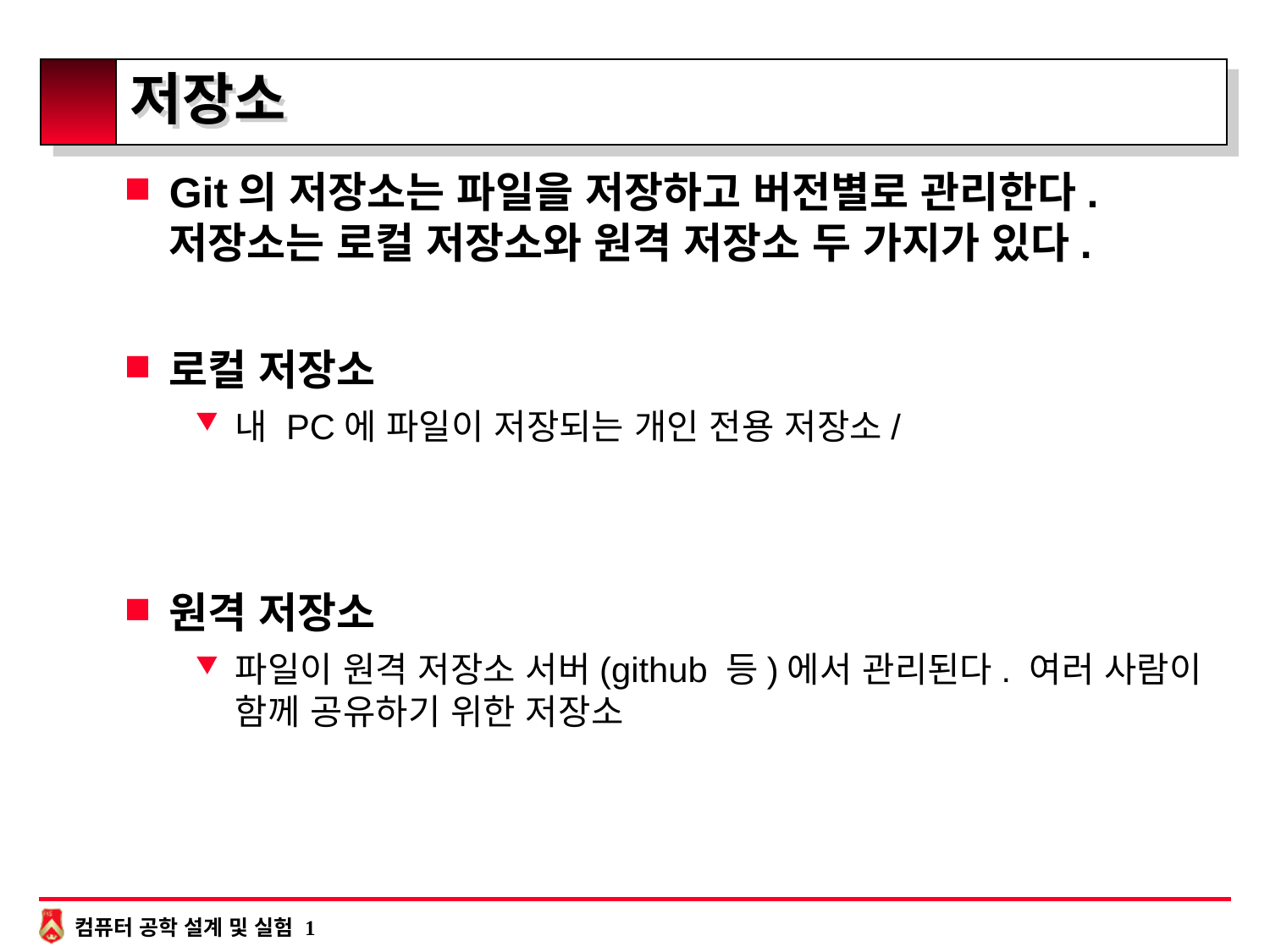

# 저장소
Git의 저장소는 파일을 저장하고 버전별로 관리한다. 저장소는 로컬 저장소와 원격 저장소 두 가지가 있다.

로컬 저장소
내 PC에 파일이 저장되는 개인 전용 저장소/

원격 저장소
파일이 원격 저장소 서버(github 등)에서 관리된다. 여러 사람이 함께 공유하기 위한 저장소